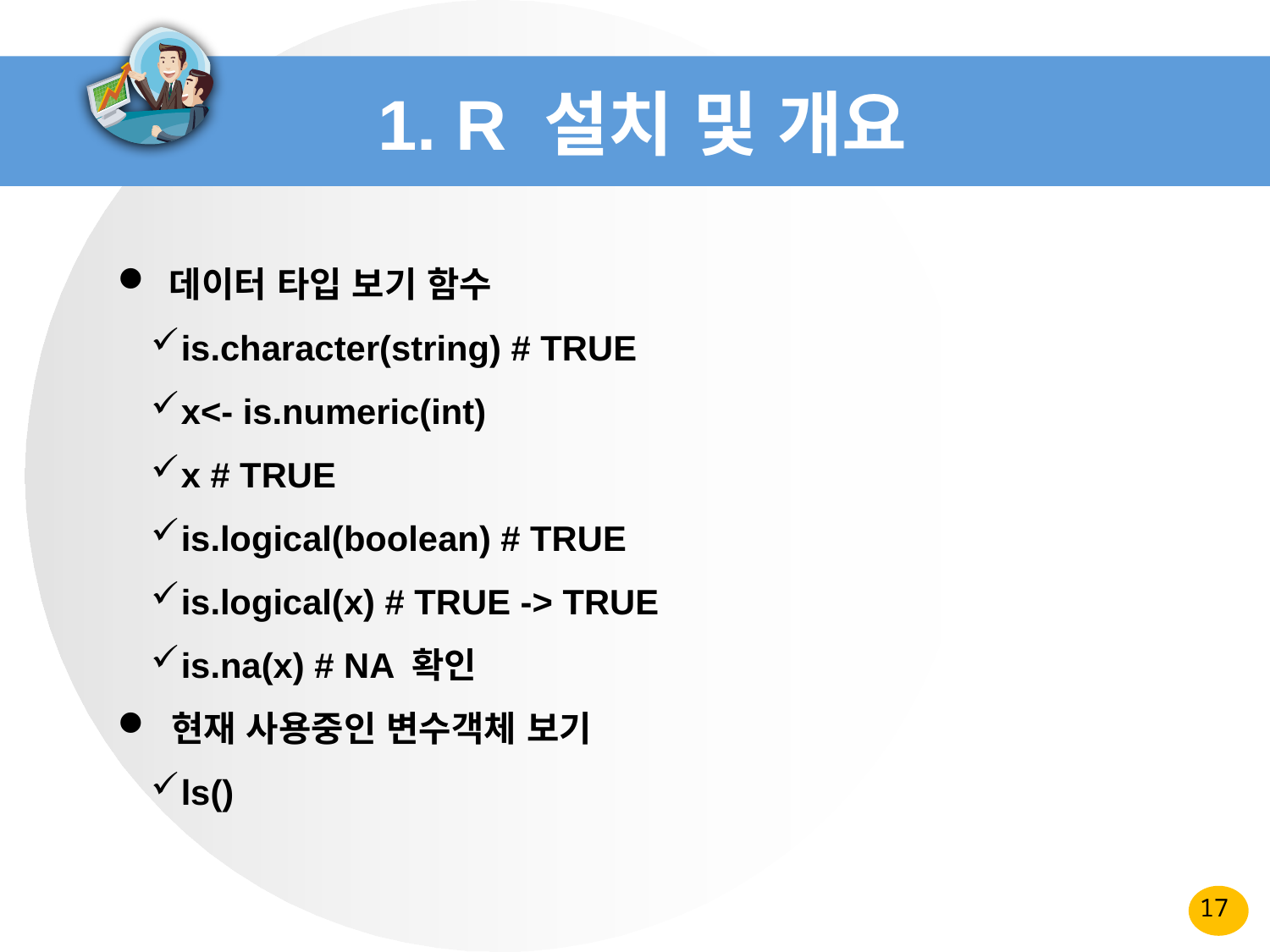

# 1. R 설치 및 개요
 데이터 타입 보기 함수
is.character(string) # TRUE
x<- is.numeric(int)
x # TRUE
is.logical(boolean) # TRUE
is.logical(x) # TRUE -> TRUE
is.na(x) # NA 확인
 현재 사용중인 변수객체 보기
ls()
17